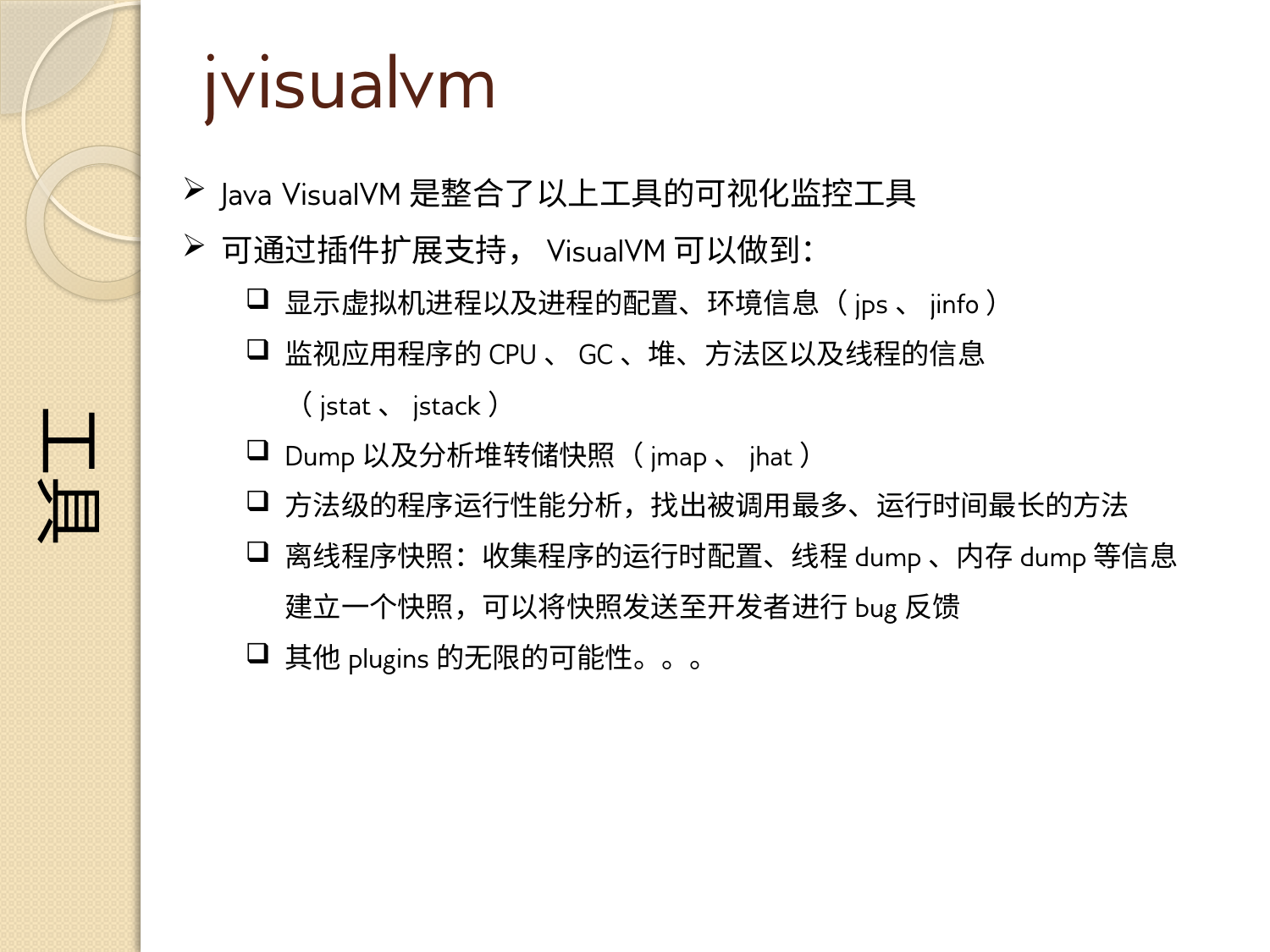

工具
# jvisualvm
Java VisualVM是整合了以上工具的可视化监控工具
可通过插件扩展支持，VisualVM可以做到：
显示虚拟机进程以及进程的配置、环境信息（jps、jinfo）
监视应用程序的CPU、GC、堆、方法区以及线程的信息（jstat、jstack）
Dump以及分析堆转储快照（jmap、jhat）
方法级的程序运行性能分析，找出被调用最多、运行时间最长的方法
离线程序快照：收集程序的运行时配置、线程dump、内存dump等信息建立一个快照，可以将快照发送至开发者进行bug反馈
其他plugins的无限的可能性。。。